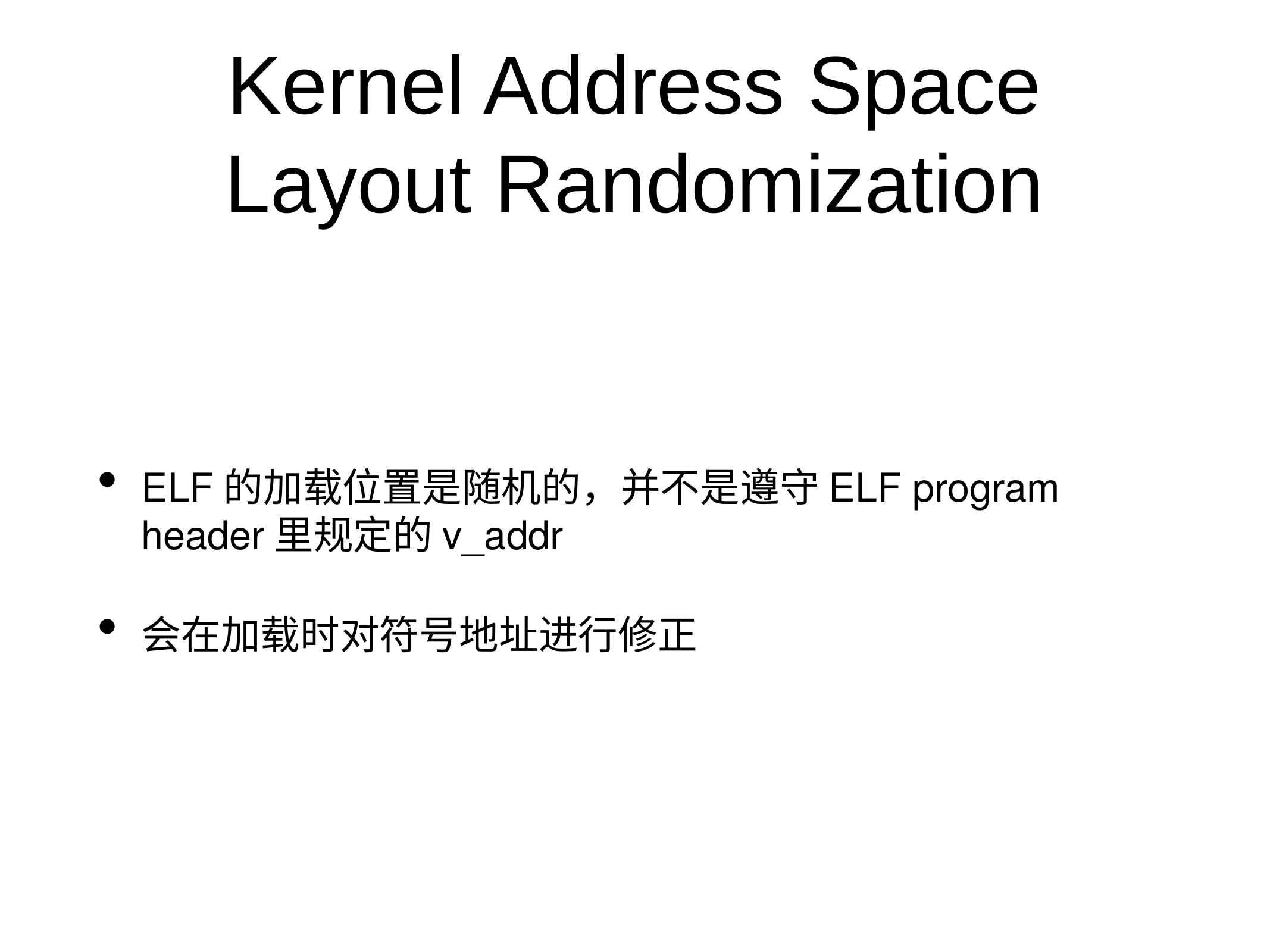

# Kernel Address Space Layout Randomization
ELF的加载位置是随机的，并不是遵守ELF program header里规定的v_addr
会在加载时对符号地址进行修正